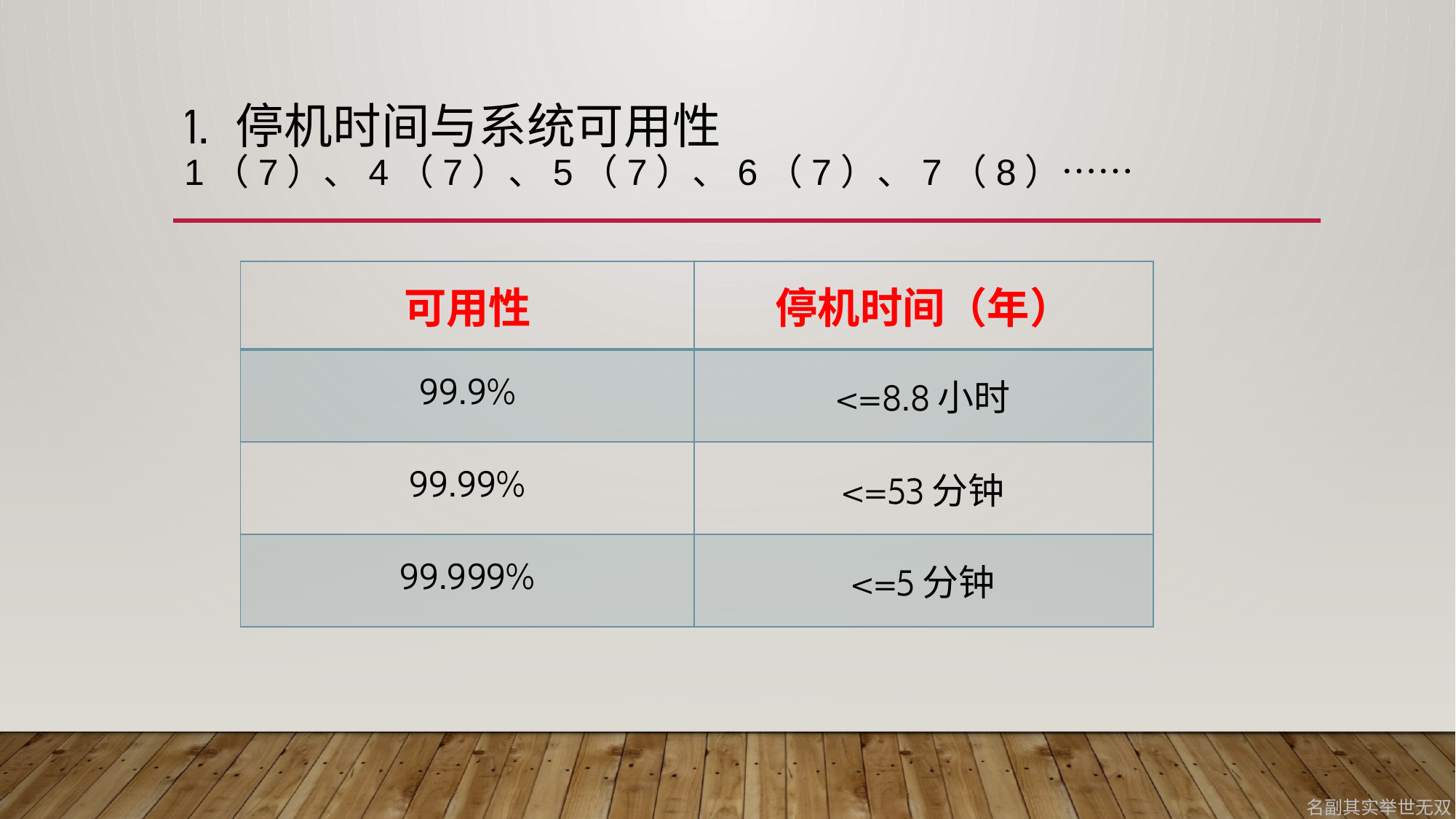

# 1. 停机时间与系统可用性 1（7）、4（7）、5（7）、6（7）、7（8）……
| 可用性 | 停机时间（年） |
| --- | --- |
| 99.9% | <=8.8小时 |
| 99.99% | <=53分钟 |
| 99.999% | <=5分钟 |